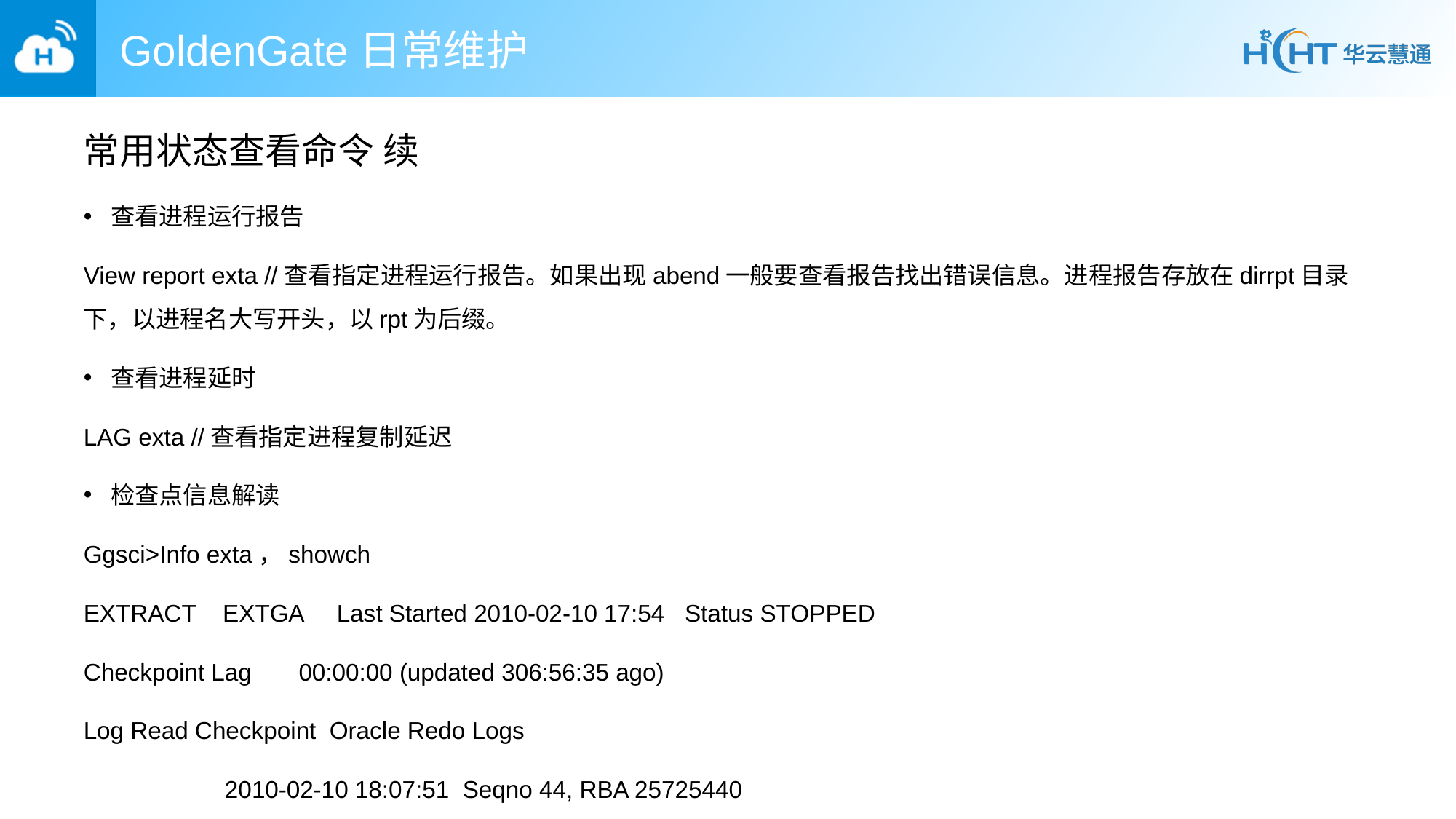

# GoldenGate日常维护
常用状态查看命令 续
查看进程运行报告
View report exta //查看指定进程运行报告。如果出现abend一般要查看报告找出错误信息。进程报告存放在dirrpt目录下，以进程名大写开头，以rpt为后缀。
查看进程延时
LAG exta //查看指定进程复制延迟
检查点信息解读
Ggsci>Info exta，showch
EXTRACT    EXTGA     Last Started 2010-02-10 17:54   Status STOPPED
Checkpoint Lag       00:00:00 (updated 306:56:35 ago)
Log Read Checkpoint  Oracle Redo Logs
                     2010-02-10 18:07:51  Seqno 44, RBA 25725440